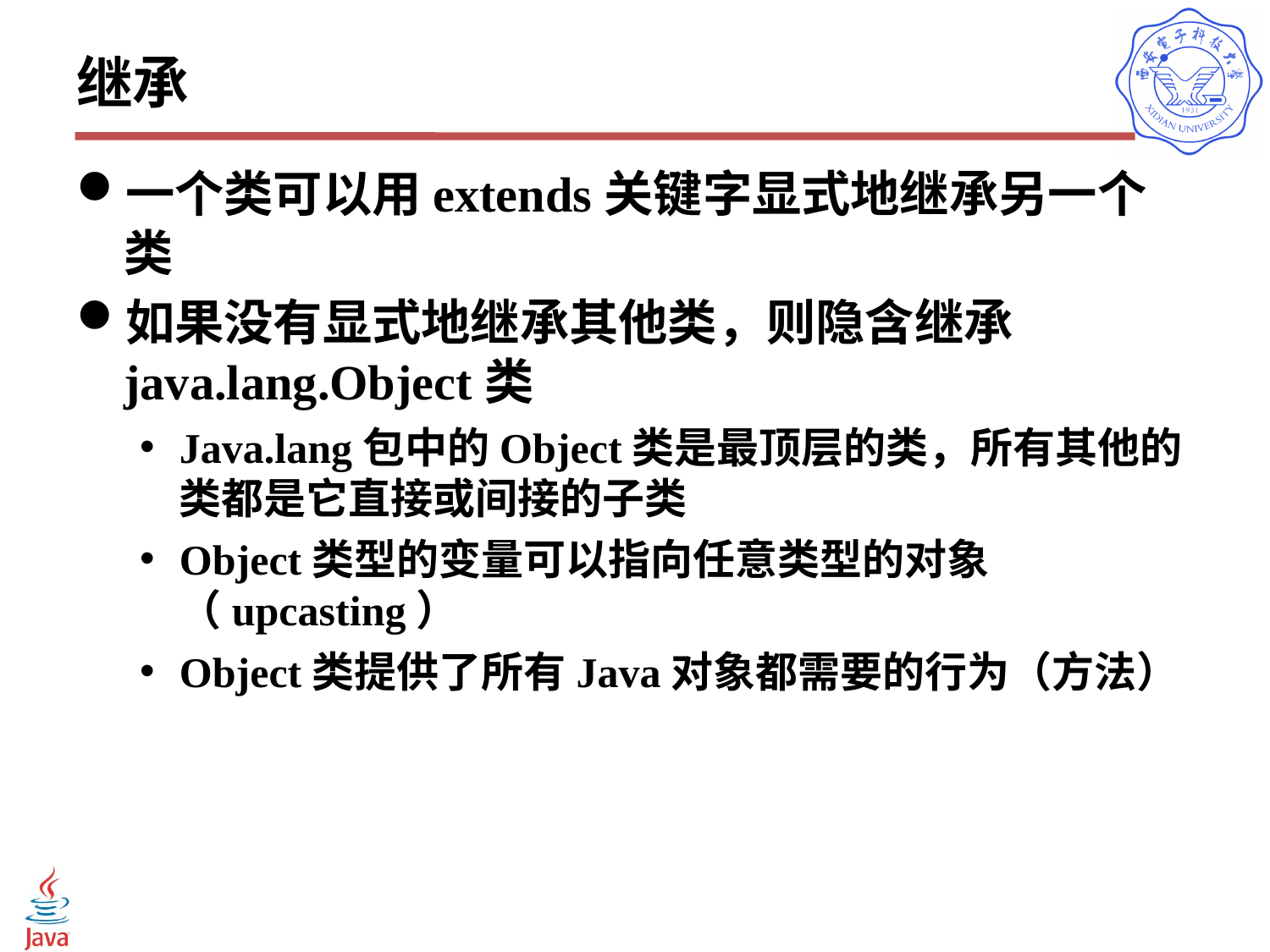

# 继承
一个类可以用extends关键字显式地继承另一个类
如果没有显式地继承其他类，则隐含继承java.lang.Object类
Java.lang包中的Object类是最顶层的类，所有其他的类都是它直接或间接的子类
Object类型的变量可以指向任意类型的对象（upcasting）
Object类提供了所有Java对象都需要的行为（方法）